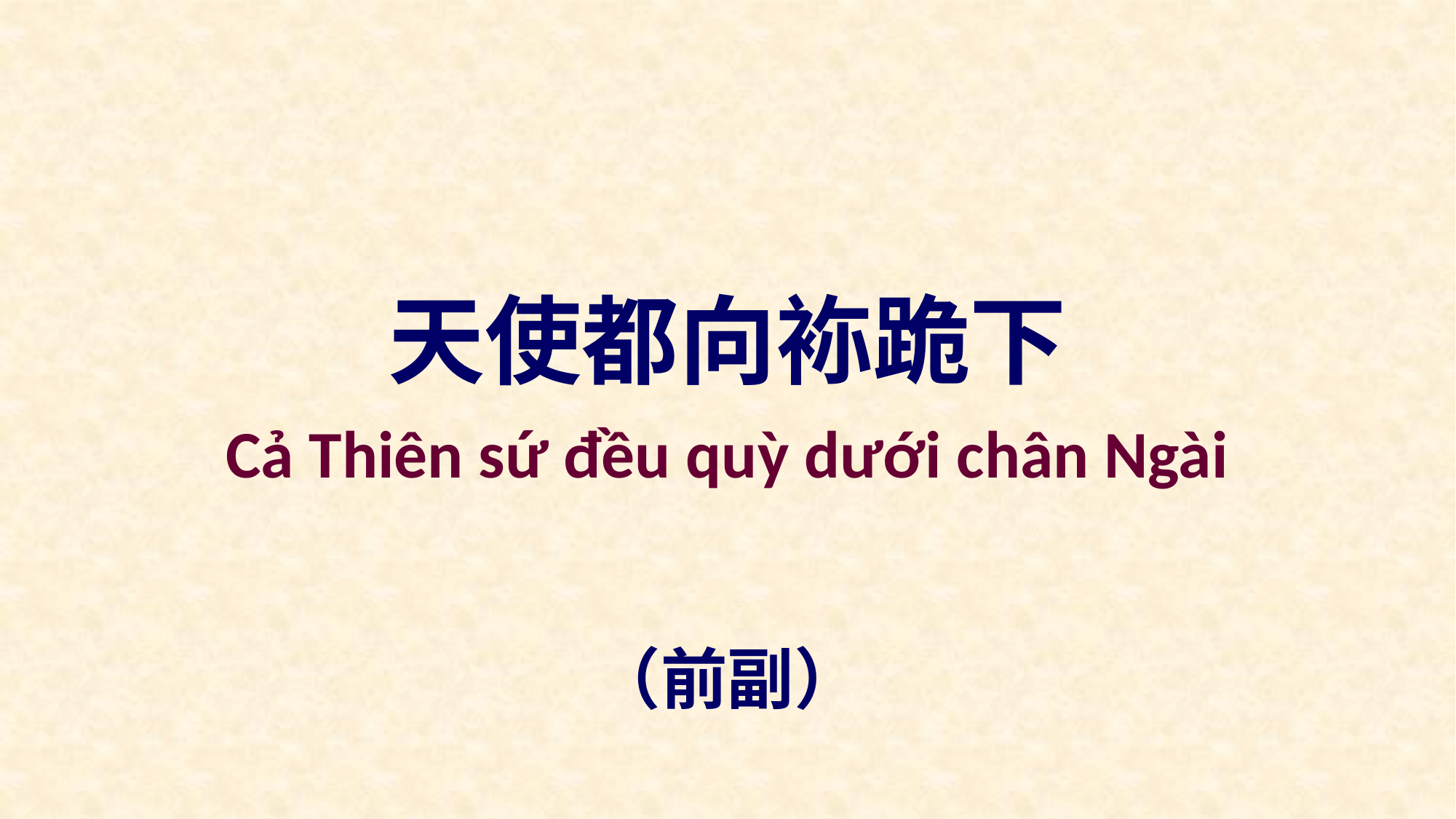

天使都向袮跪下
Cả Thiên sứ đều quỳ dưới chân Ngài
（前副）